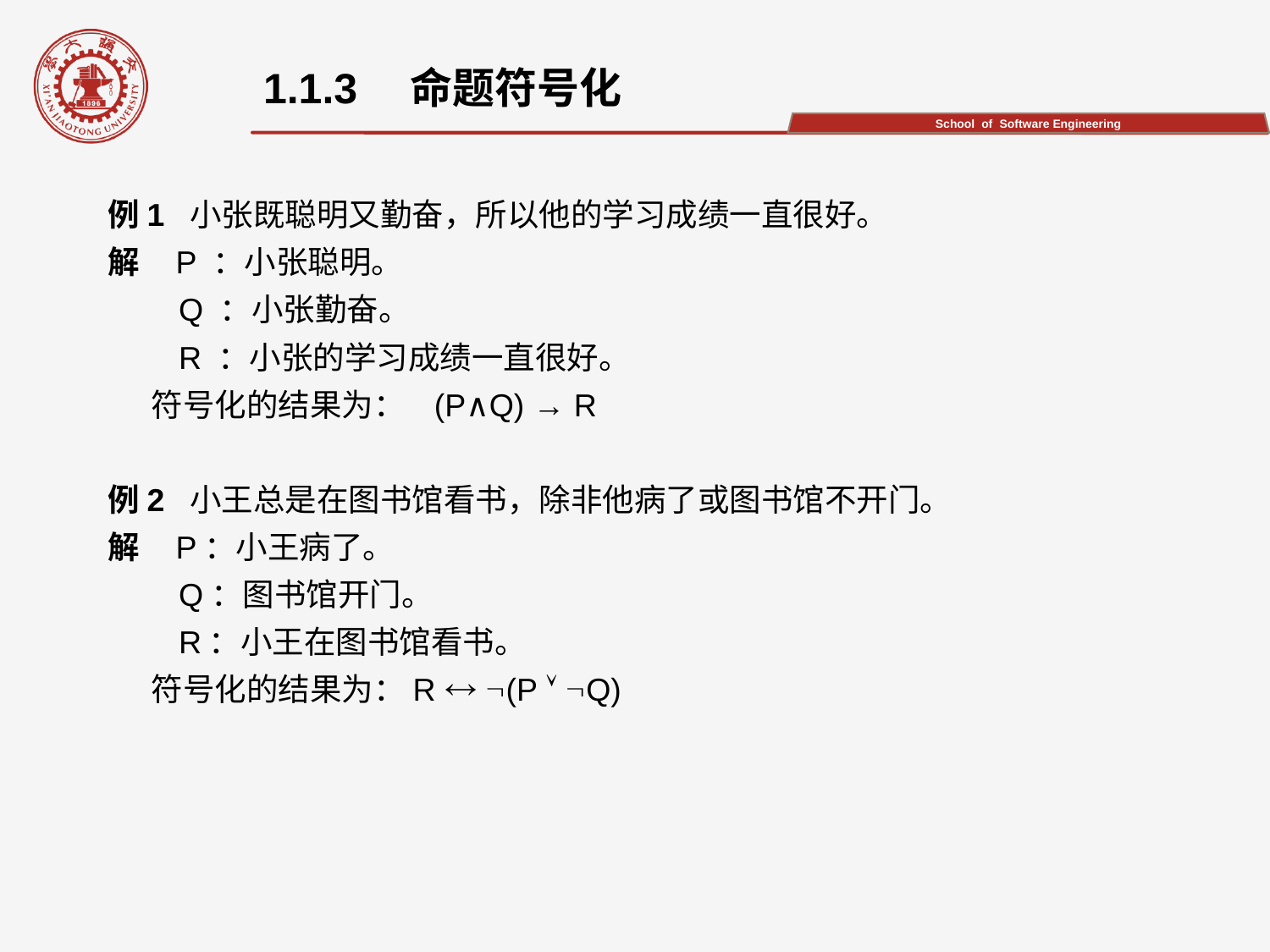

1.1.3　命题符号化
例1  小张既聪明又勤奋，所以他的学习成绩一直很好。
解    P ：小张聪明。
        Q ：小张勤奋。
        R ：小张的学习成绩一直很好。
     符号化的结果为：   (P∧Q) → R

例2  小王总是在图书馆看书，除非他病了或图书馆不开门。
解    P：小王病了。
        Q：图书馆开门。
        R：小王在图书馆看书。
     符号化的结果为：R ↔ ¬(P ∨ ¬Q)